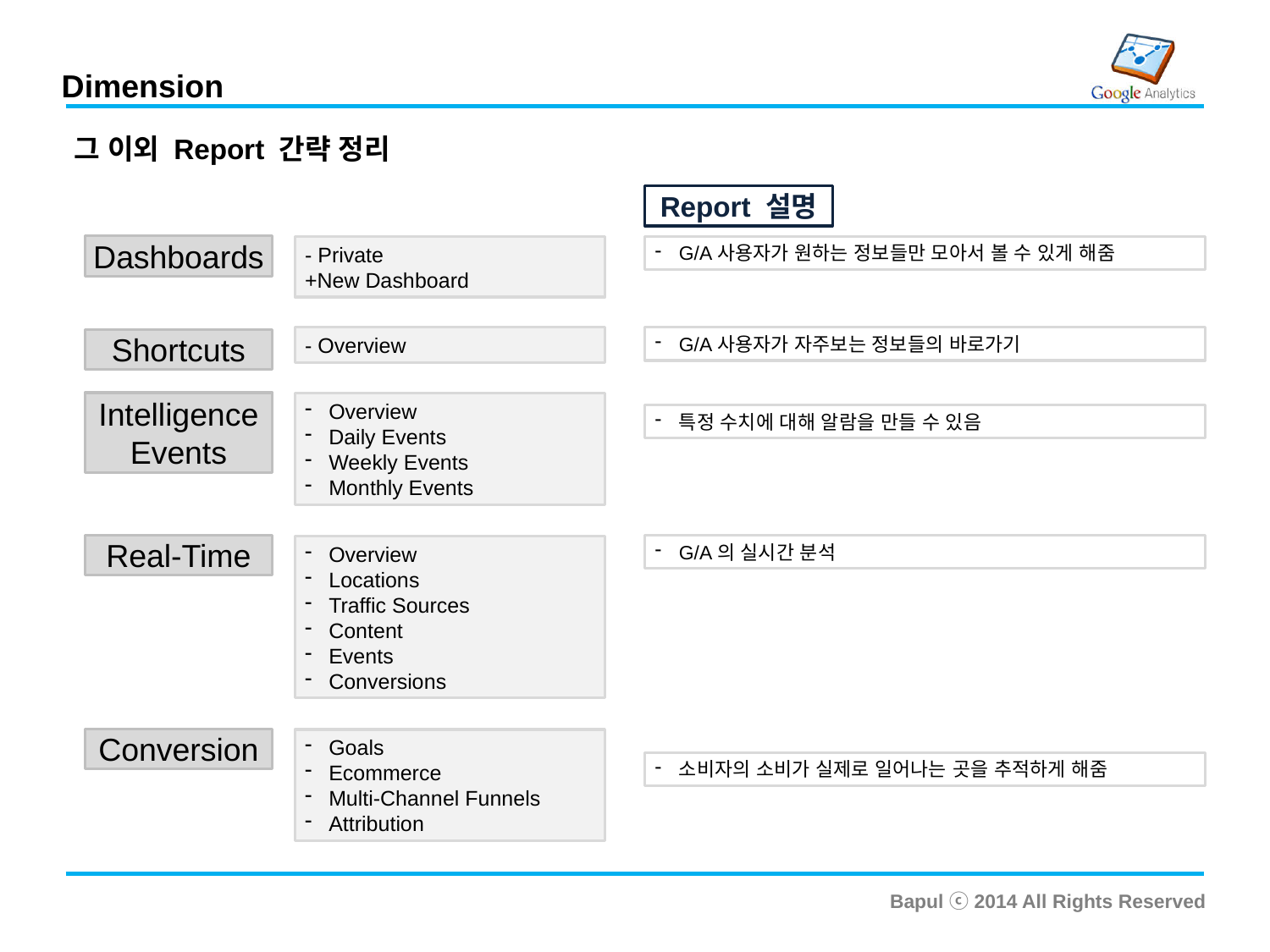

Dimension
그 이외 Report 간략 정리
Report 설명
Dashboards
- Private
+New Dashboard
G/A사용자가 원하는 정보들만 모아서 볼 수 있게 해줌
- Overview
G/A사용자가 자주보는 정보들의 바로가기
Shortcuts
Intelligence Events
Overview
Daily Events
Weekly Events
Monthly Events
특정 수치에 대해 알람을 만들 수 있음
Real-Time
Overview
Locations
Traffic Sources
Content
Events
Conversions
G/A의 실시간 분석
Conversion
Goals
Ecommerce
Multi-Channel Funnels
Attribution
소비자의 소비가 실제로 일어나는 곳을 추적하게 해줌